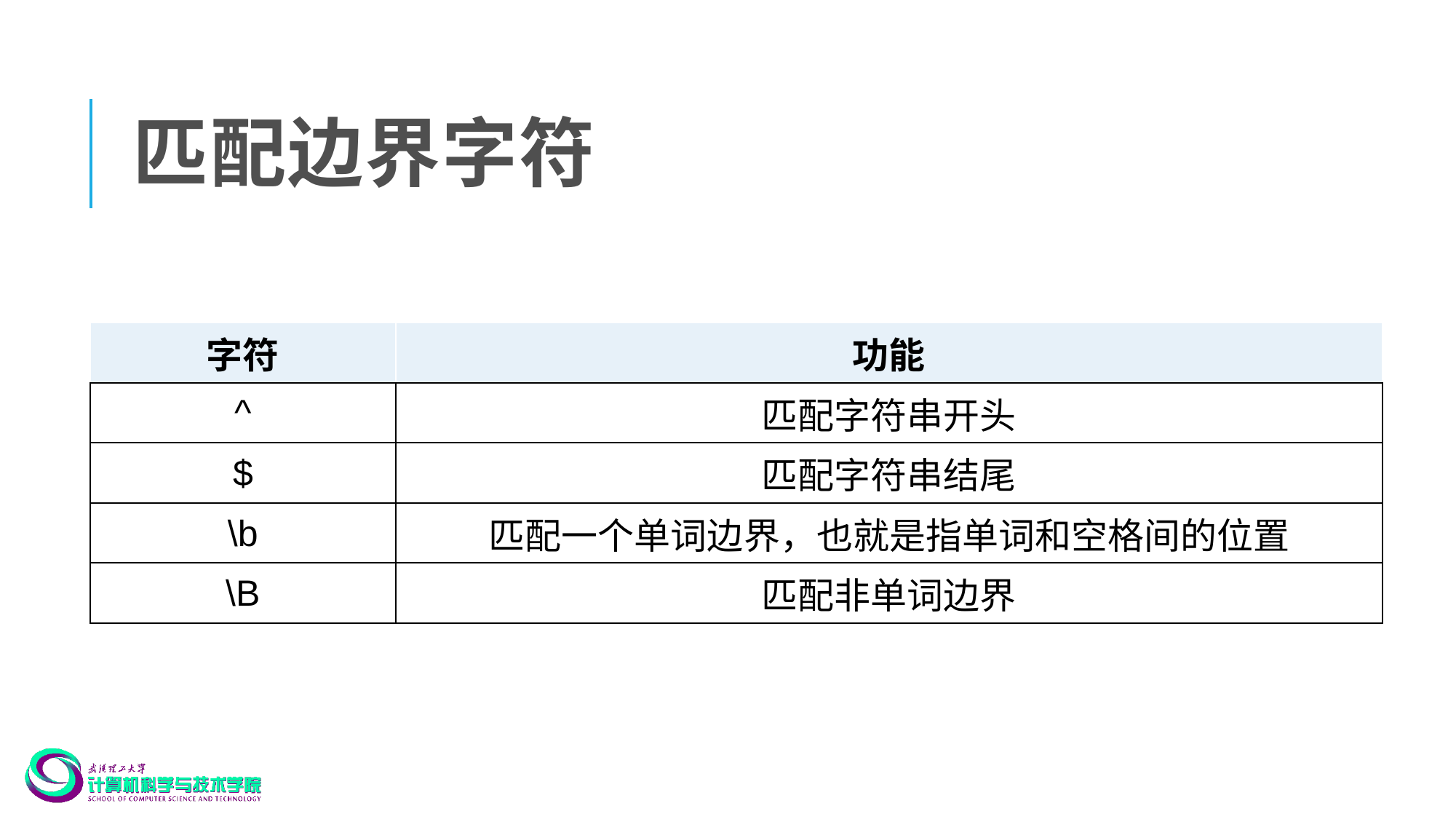

# 匹配边界字符
| 字符 | 功能 |
| --- | --- |
| ^ | 匹配字符串开头 |
| $ | 匹配字符串结尾 |
| \b | 匹配一个单词边界，也就是指单词和空格间的位置 |
| \B | 匹配非单词边界 |